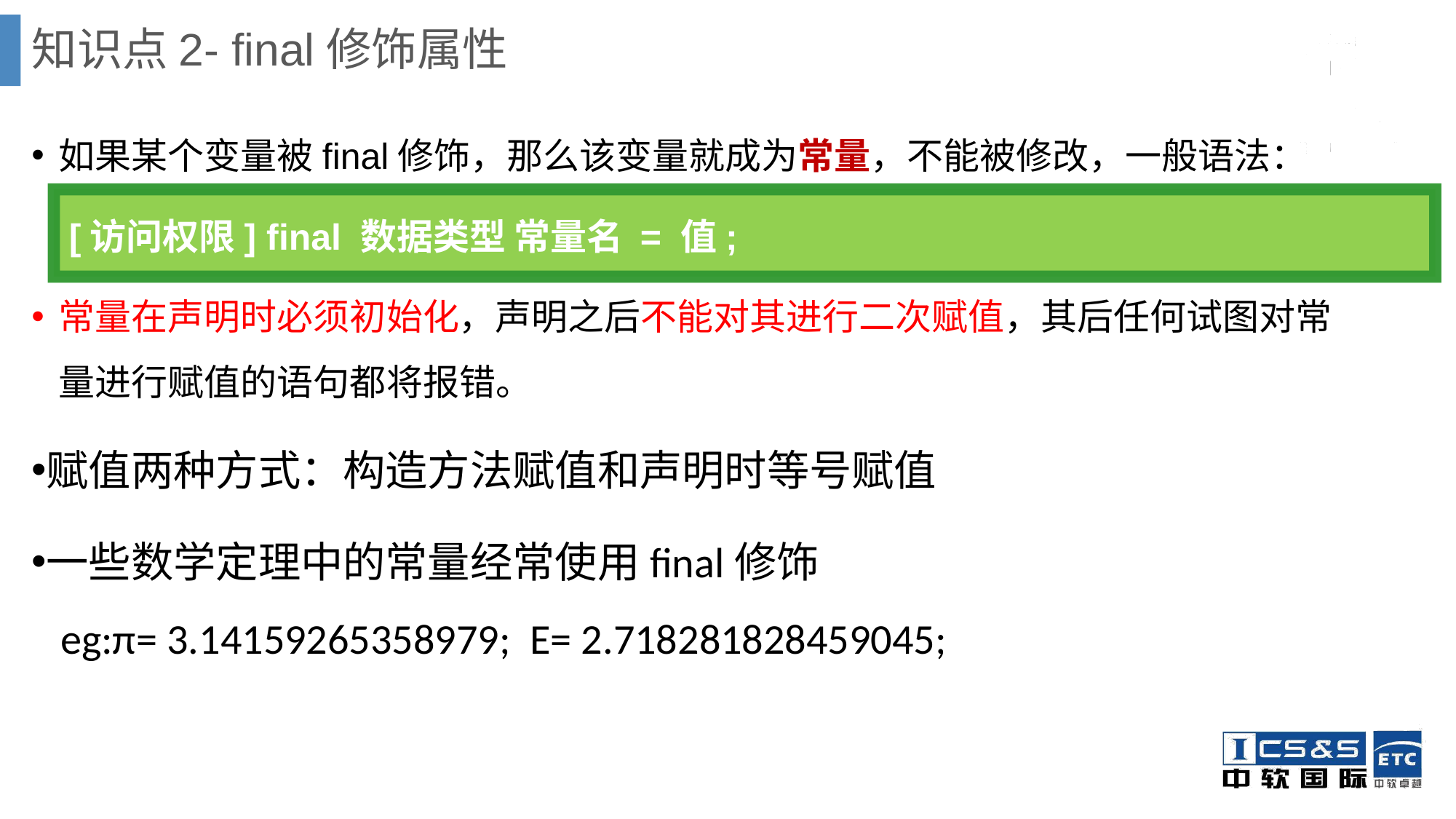

# 知识点2- final修饰属性
如果某个变量被final修饰，那么该变量就成为常量，不能被修改，一般语法：
	 [访问权限] final 数据类型 常量名 = 值;
常量在声明时必须初始化，声明之后不能对其进行二次赋值，其后任何试图对常量进行赋值的语句都将报错。
赋值两种方式：构造方法赋值和声明时等号赋值
一些数学定理中的常量经常使用final修饰
   eg:π= 3.14159265358979;  E= 2.718281828459045;